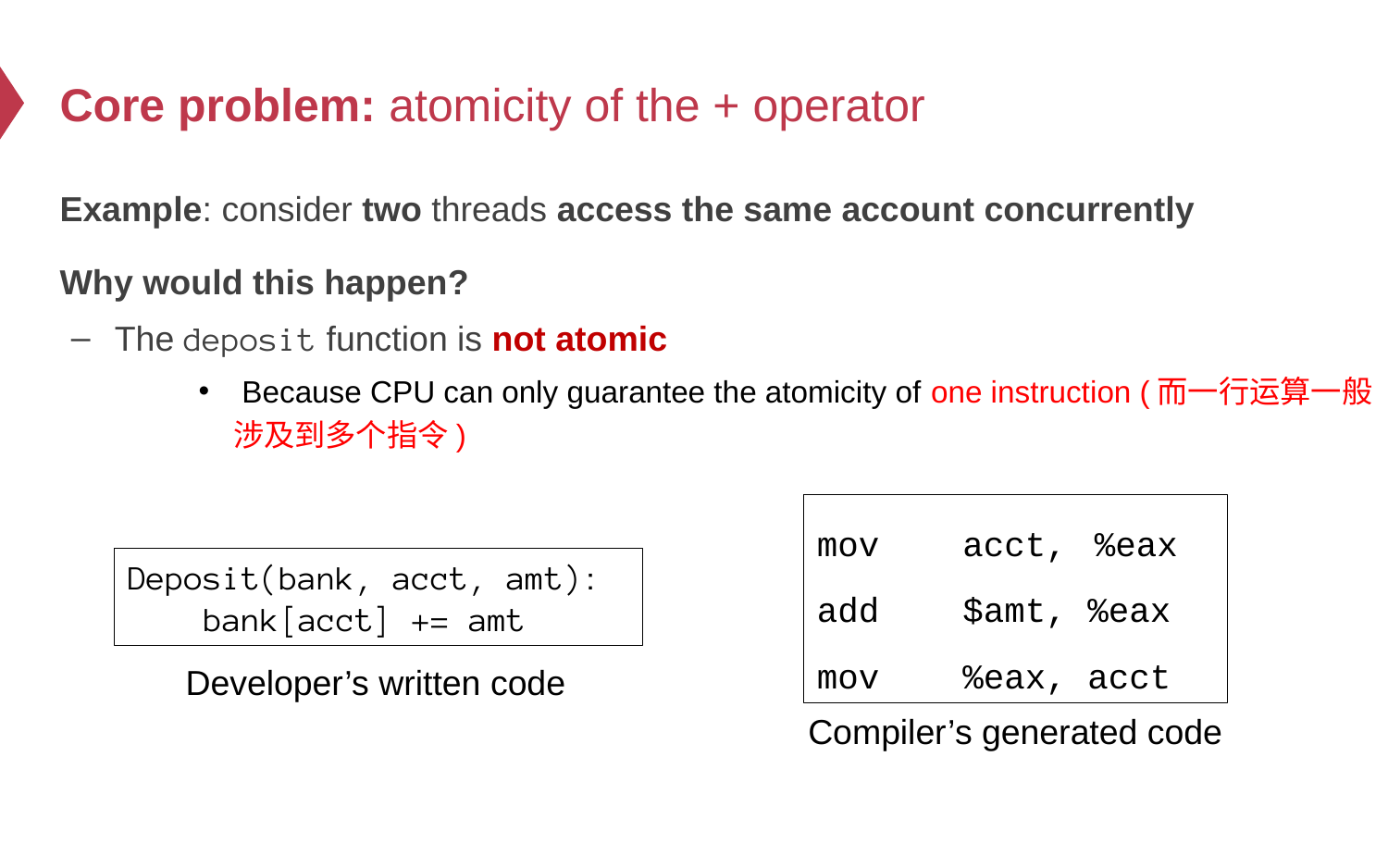

# Core problem: atomicity of the + operator
Example: consider two threads access the same account concurrently
Why would this happen?
The deposit function is not atomic
 Because CPU can only guarantee the atomicity of one instruction (而一行运算一般涉及到多个指令)

mov    acct, 	%eax
add    $amt, %eax
mov    %eax, acct
Deposit(bank, acct, amt):
    bank[acct] += amt
Developer’s written code
Compiler’s generated code
10